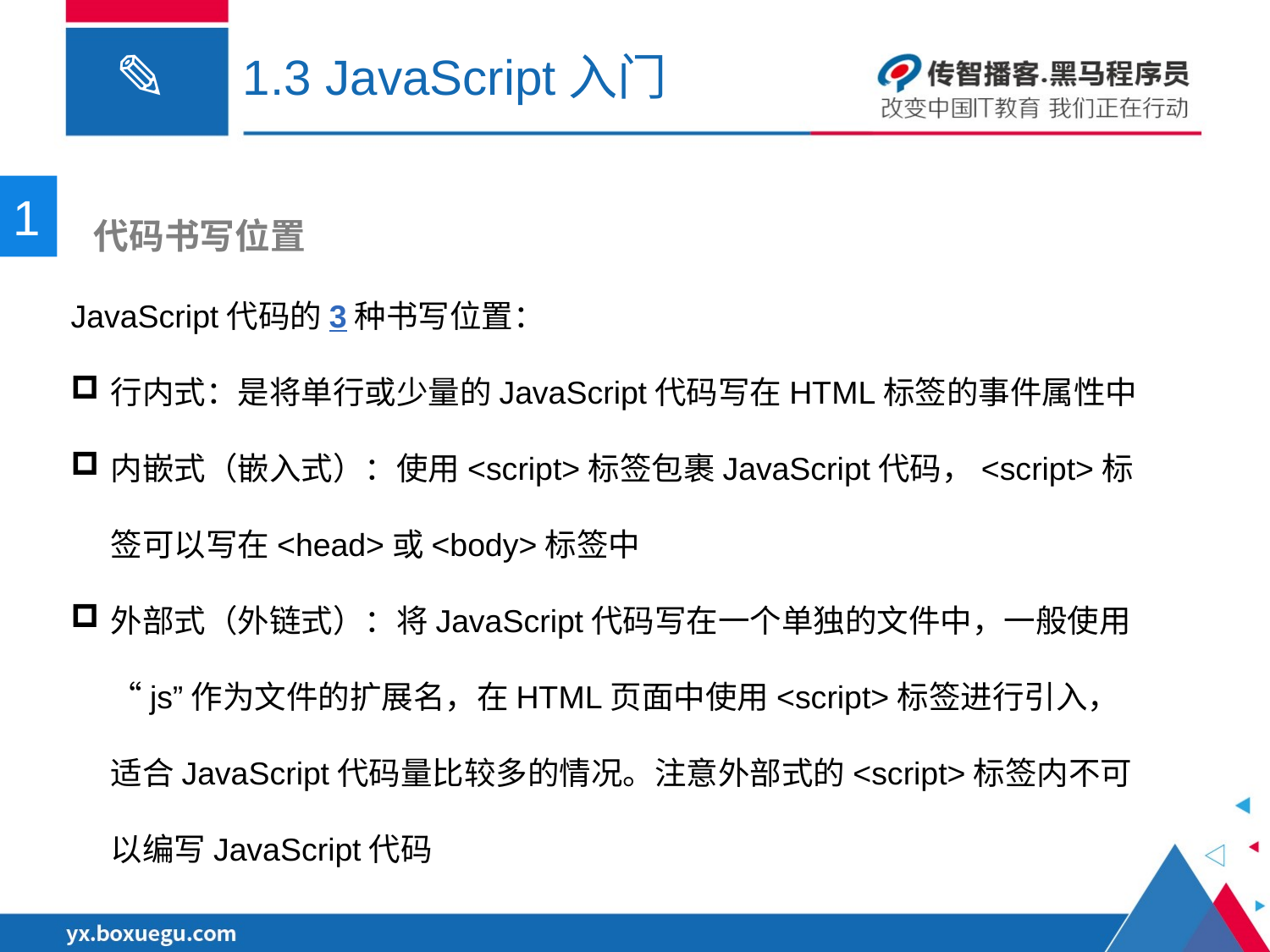

# 1.3 JavaScript入门

1
  代码书写位置
JavaScript代码的3种书写位置：
行内式：是将单行或少量的JavaScript代码写在HTML标签的事件属性中
内嵌式（嵌入式）：使用<script>标签包裹JavaScript代码，<script>标签可以写在<head>或<body>标签中
外部式（外链式）：将JavaScript代码写在一个单独的文件中，一般使用“js”作为文件的扩展名，在HTML页面中使用<script>标签进行引入，适合JavaScript代码量比较多的情况。注意外部式的<script>标签内不可以编写JavaScript代码